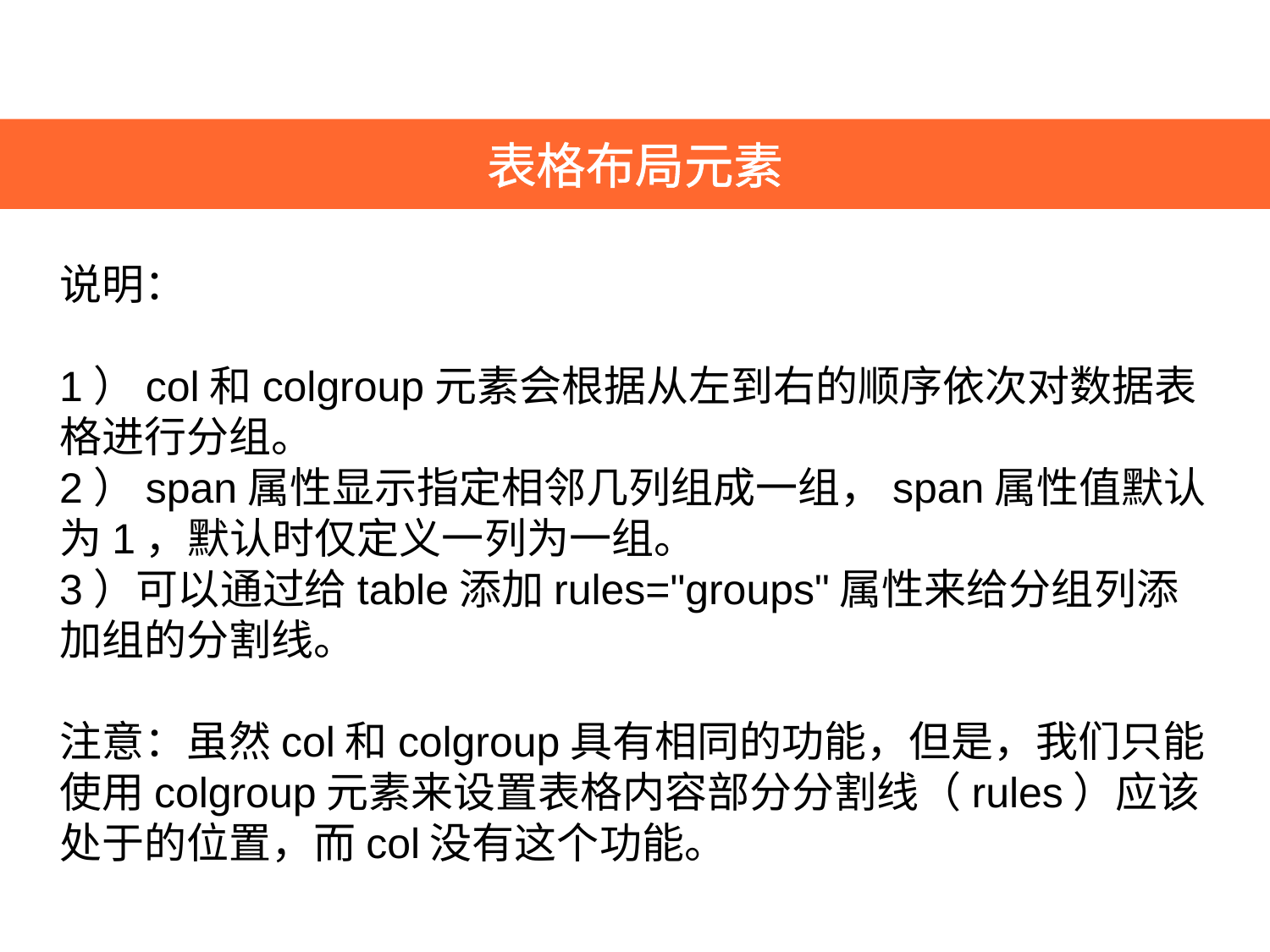

表格布局元素
说明：

1）col和colgroup元素会根据从左到右的顺序依次对数据表格进行分组。
2）span属性显示指定相邻几列组成一组，span属性值默认为1，默认时仅定义一列为一组。
3）可以通过给table添加rules="groups"属性来给分组列添加组的分割线。

注意：虽然col和colgroup具有相同的功能，但是，我们只能使用colgroup元素来设置表格内容部分分割线（rules）应该处于的位置，而col没有这个功能。